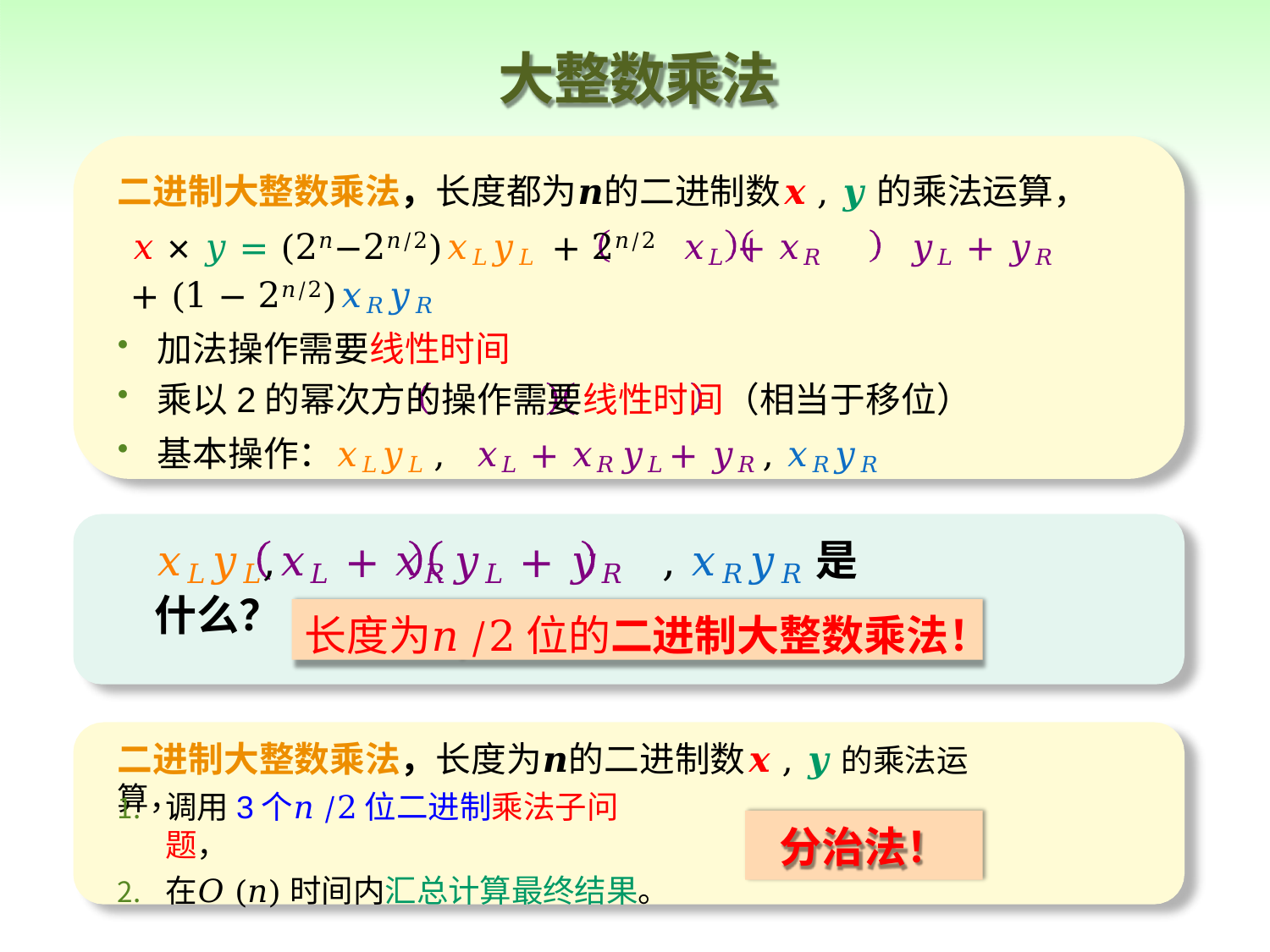

# 大整数乘法

二进制大整数乘法，长度都为𝒏的二进制数𝒙, 𝒚的乘法运算，
𝑥 × 𝑦 = (2𝑛−2𝑛/2)𝑥𝐿𝑦𝐿  + 2𝑛/2   𝑥𝐿 + 𝑥𝑅	𝑦𝐿 + 𝑦𝑅	+ (1 − 2𝑛/2)𝑥𝑅𝑦𝑅
加法操作需要线性时间
乘以2的幂次方的操作需要线性时间（相当于移位）
基本操作：𝑥𝐿𝑦𝐿,	𝑥𝐿 + 𝑥𝑅	𝑦𝐿 + 𝑦𝑅 , 𝑥𝑅𝑦𝑅

𝑥𝐿𝑦𝐿,	𝑥𝐿 + 𝑥𝑅	𝑦𝐿 + 𝑦𝑅	, 𝑥𝑅𝑦𝑅是什么？

长度为𝑛/2位的二进制大整数乘法！

二进制大整数乘法，长度为𝒏的二进制数𝒙, 𝒚的乘法运算，
调用3个𝑛/2位二进制乘法子问题，
在𝑂(𝑛)时间内汇总计算最终结果。

分治法！